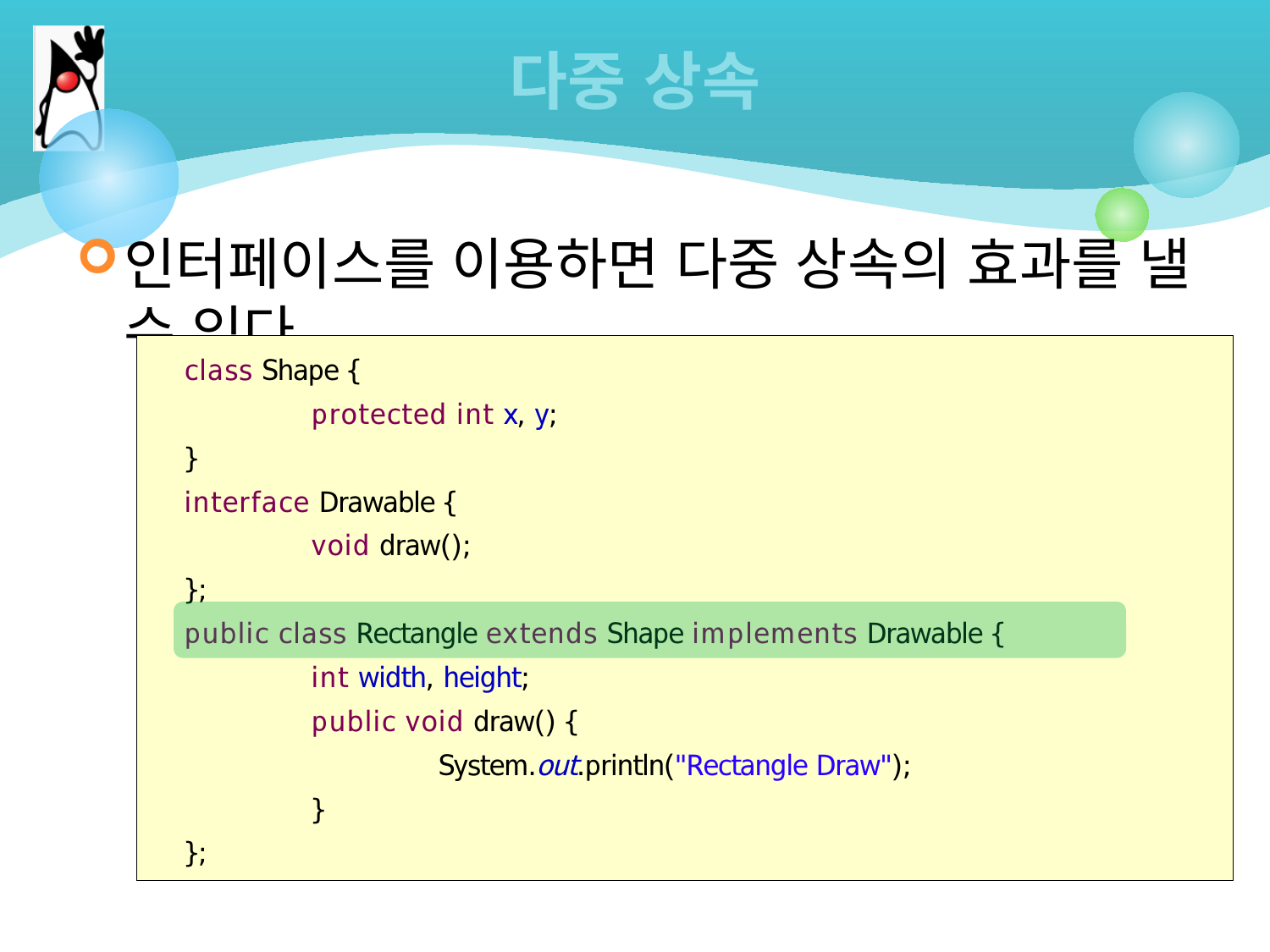

# 다중 상속
인터페이스를 이용하면 다중 상속의 효과를 낼 수 있다.
class Shape {
	protected int x, y;
}
interface Drawable {
	void draw();
};
public class Rectangle extends Shape implements Drawable {
	int width, height;
	public void draw() {
		System.out.println("Rectangle Draw");
	}
};